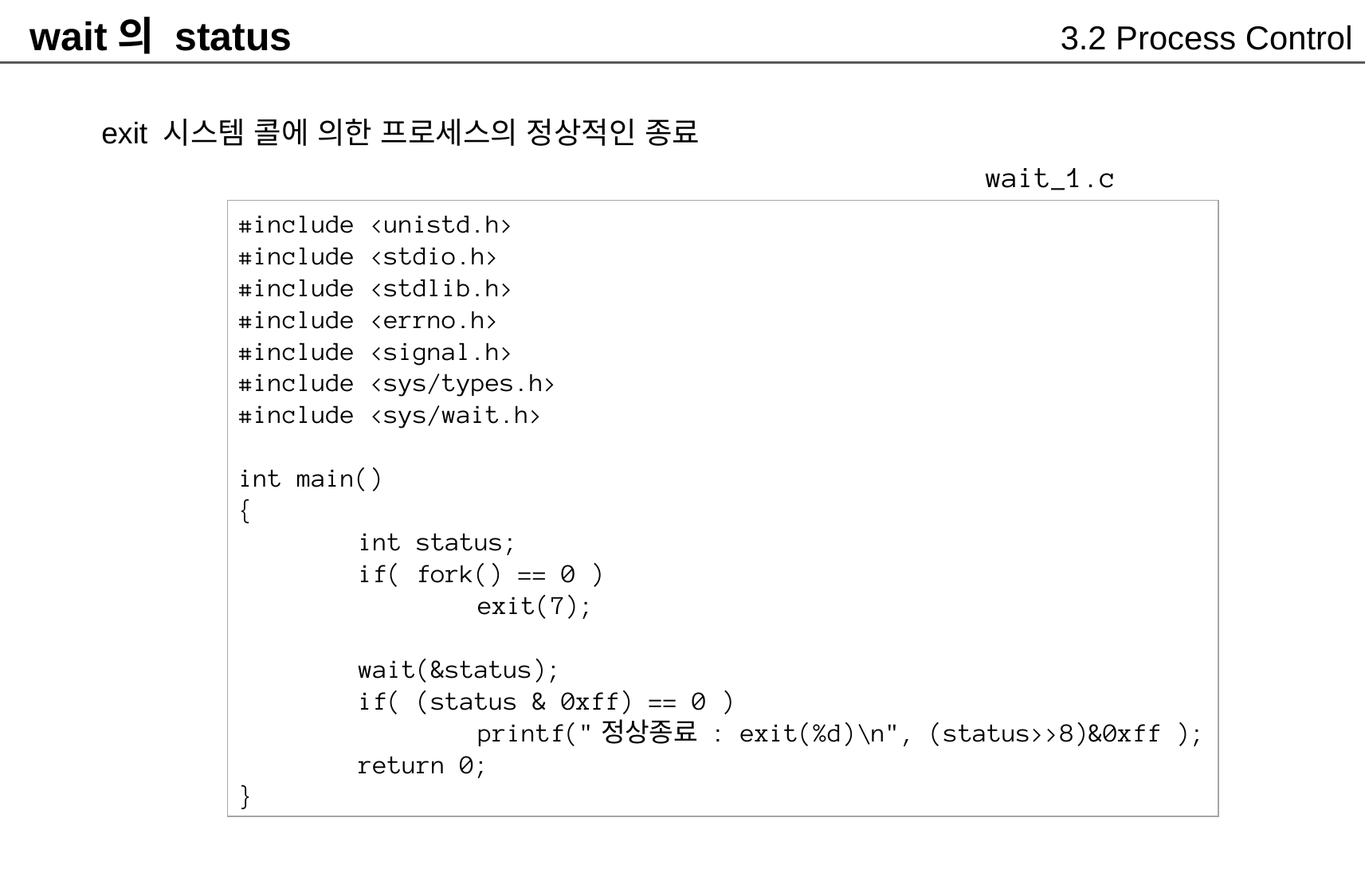

# wait의 status
3.2 Process Control

exit 시스템 콜에 의한 프로세스의 정상적인 종료
wait_1.c
#include <unistd.h>
#include <stdio.h>
#include <stdlib.h>
#include <errno.h>
#include <signal.h>
#include <sys/types.h>
#include <sys/wait.h>

int main()
{
	int status;
	if( fork() == 0 )
		exit(7);

	wait(&status);
	if( (status & 0xff) == 0 )
		printf("정상종료 : exit(%d)\n", (status>>8)&0xff );
	return 0;
}